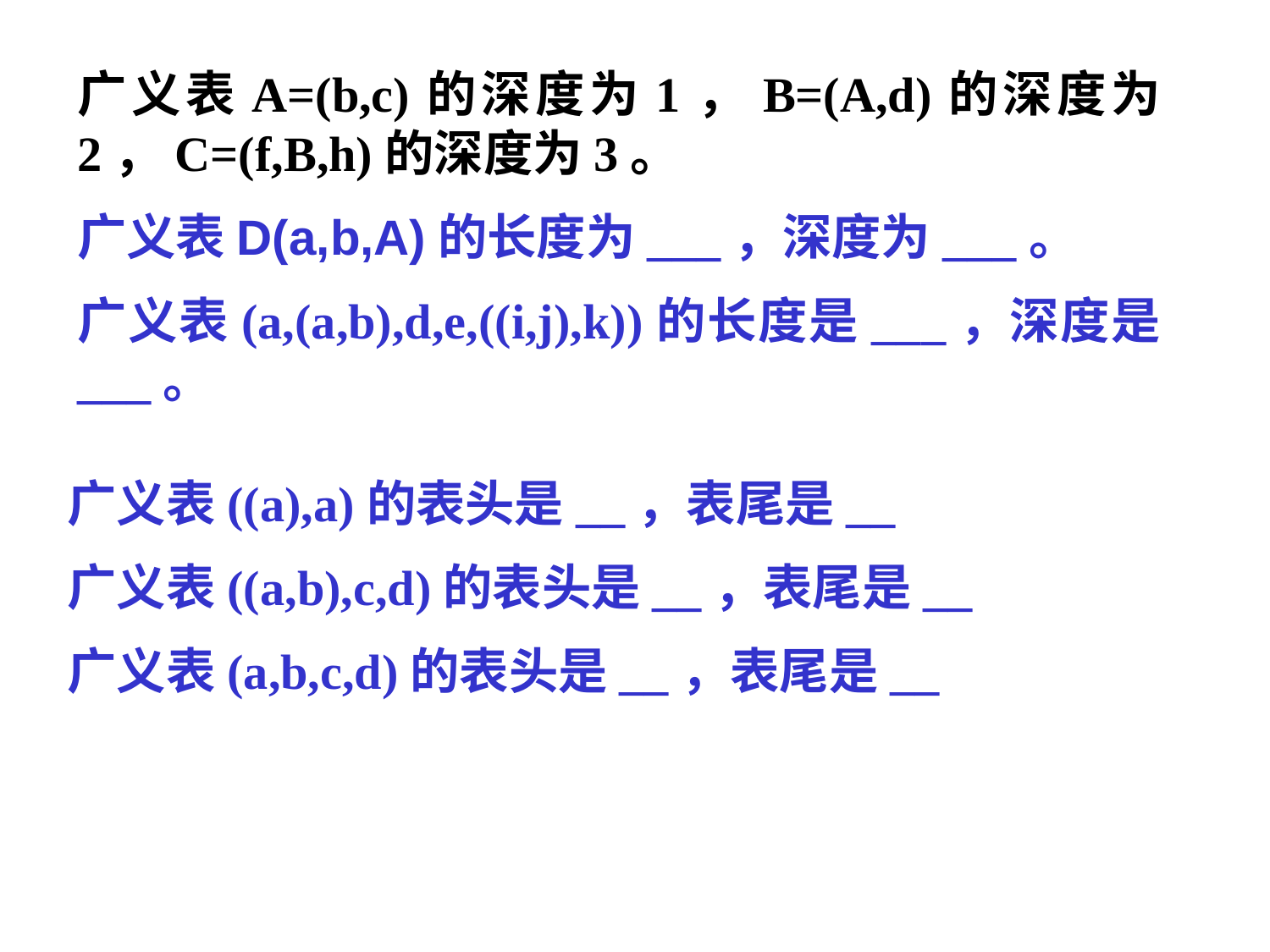

广义表A=(b,c)的深度为1，B=(A,d)的深度为2，C=(f,B,h)的深度为3。
广义表D(a,b,A)的长度为___，深度为___。
广义表(a,(a,b),d,e,((i,j),k))的长度是___，深度是___。
广义表((a),a)的表头是__，表尾是__
广义表((a,b),c,d)的表头是__，表尾是__
广义表(a,b,c,d)的表头是__，表尾是__